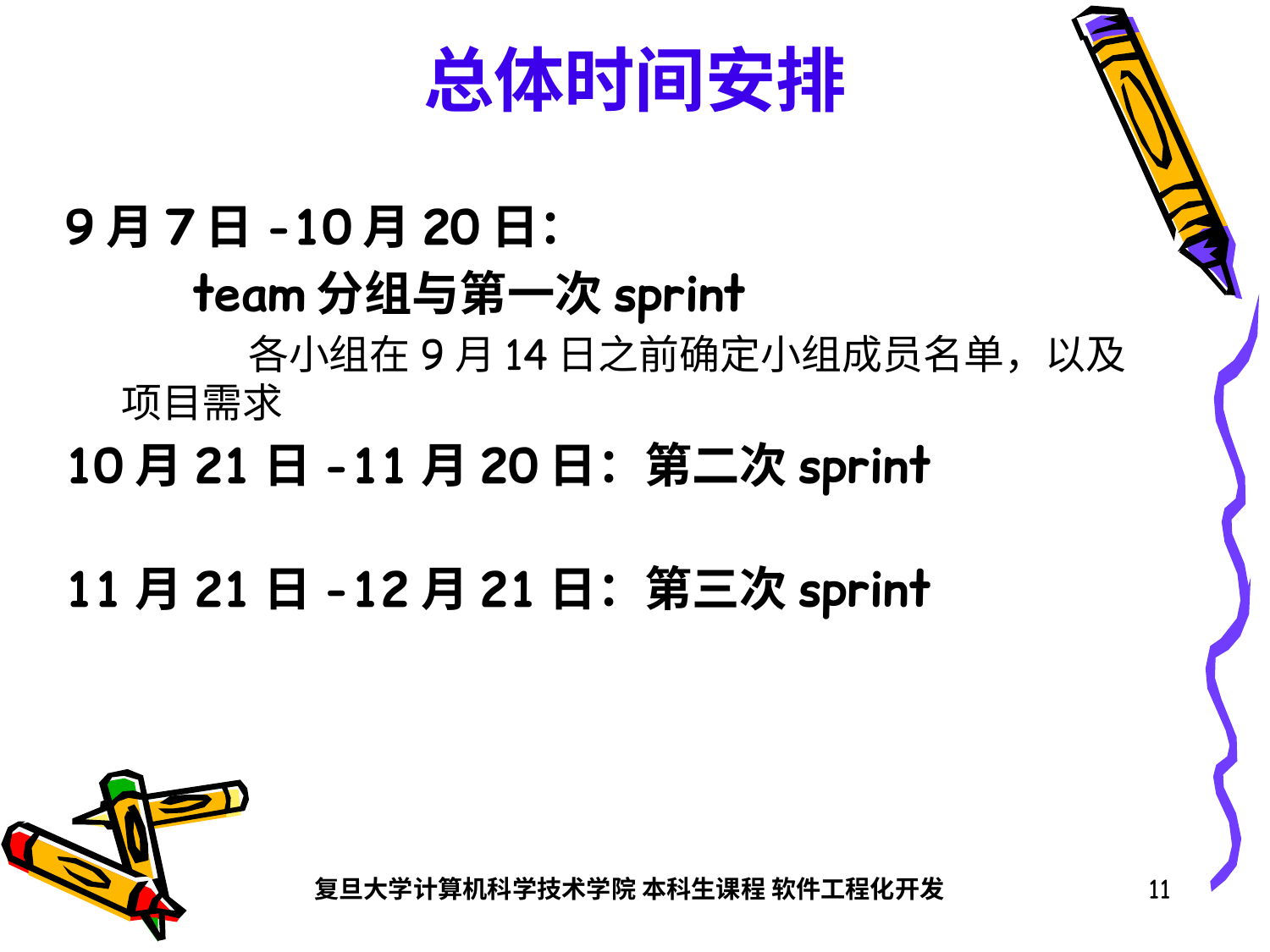

# 总体时间安排
9月7日-10月20日：
	team分组与第一次sprint
	各小组在9月14日之前确定小组成员名单，以及项目需求
10月21日-11月20日：第二次sprint

11月21日-12月21日：第三次sprint

复旦大学计算机科学技术学院 本科生课程 软件工程化开发
11